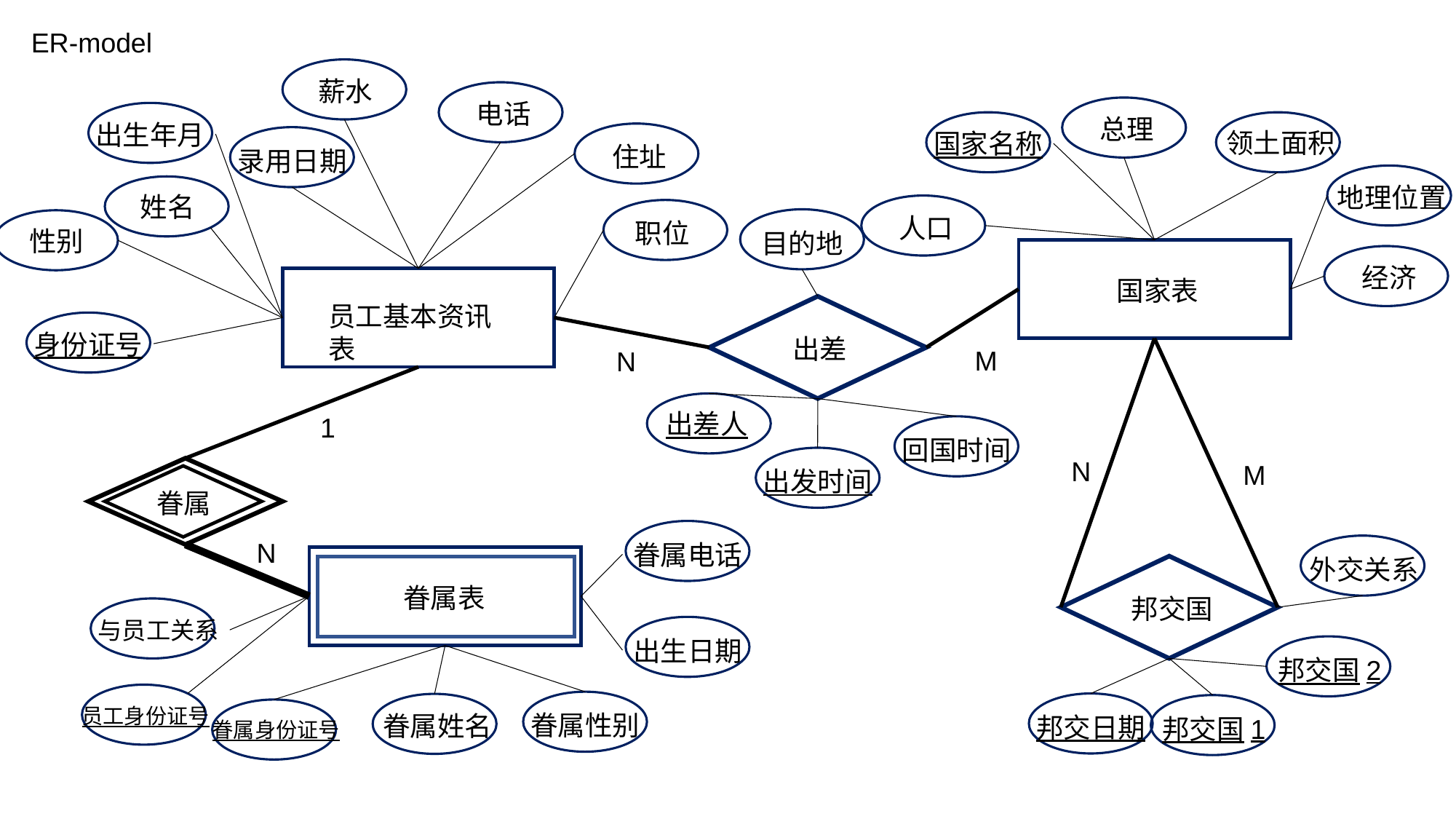

ER-model

薪水

电话

总理

出生年月

国家名称

领土面积

住址

录用日期

地理位置

姓名

人口

职位

目的地

性别

国家表

经济

员工基本资讯表

出差

身份证号
M
N

出差人
1

回国时间

出发时间
N
M

眷属

眷属电话
N

外交关系

眷属表

邦交国

与员工关系

出生日期

邦交国2

员工身份证号

眷属性别

邦交日期

眷属姓名

邦交国1

眷属身份证号